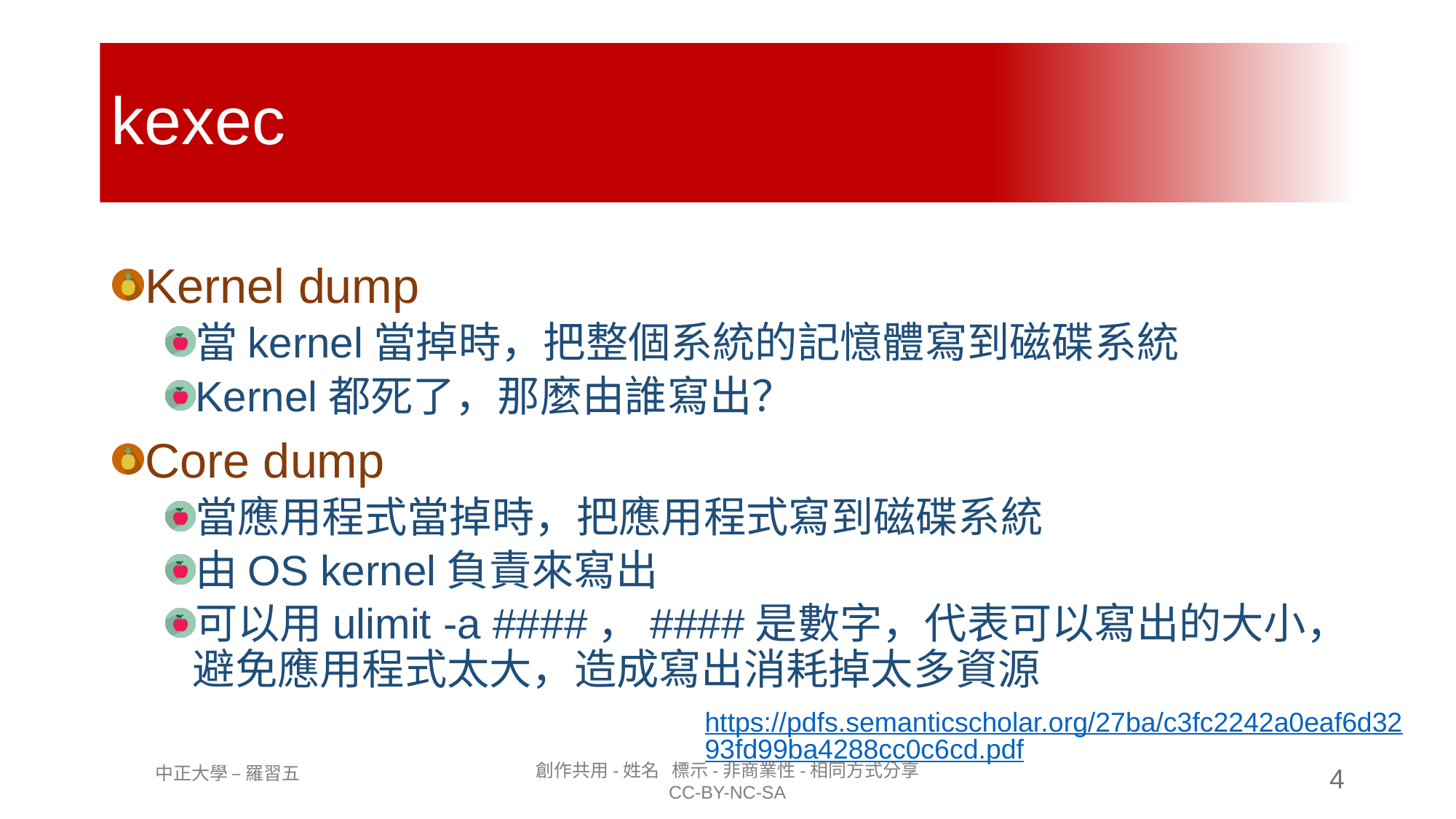

# kexec
Kernel dump
當kernel當掉時，把整個系統的記憶體寫到磁碟系統
Kernel都死了，那麼由誰寫出？
Core dump
當應用程式當掉時，把應用程式寫到磁碟系統
由OS kernel負責來寫出
可以用ulimit -a ####，####是數字，代表可以寫出的大小，避免應用程式太大，造成寫出消耗掉太多資源
https://pdfs.semanticscholar.org/27ba/c3fc2242a0eaf6d3293fd99ba4288cc0c6cd.pdf